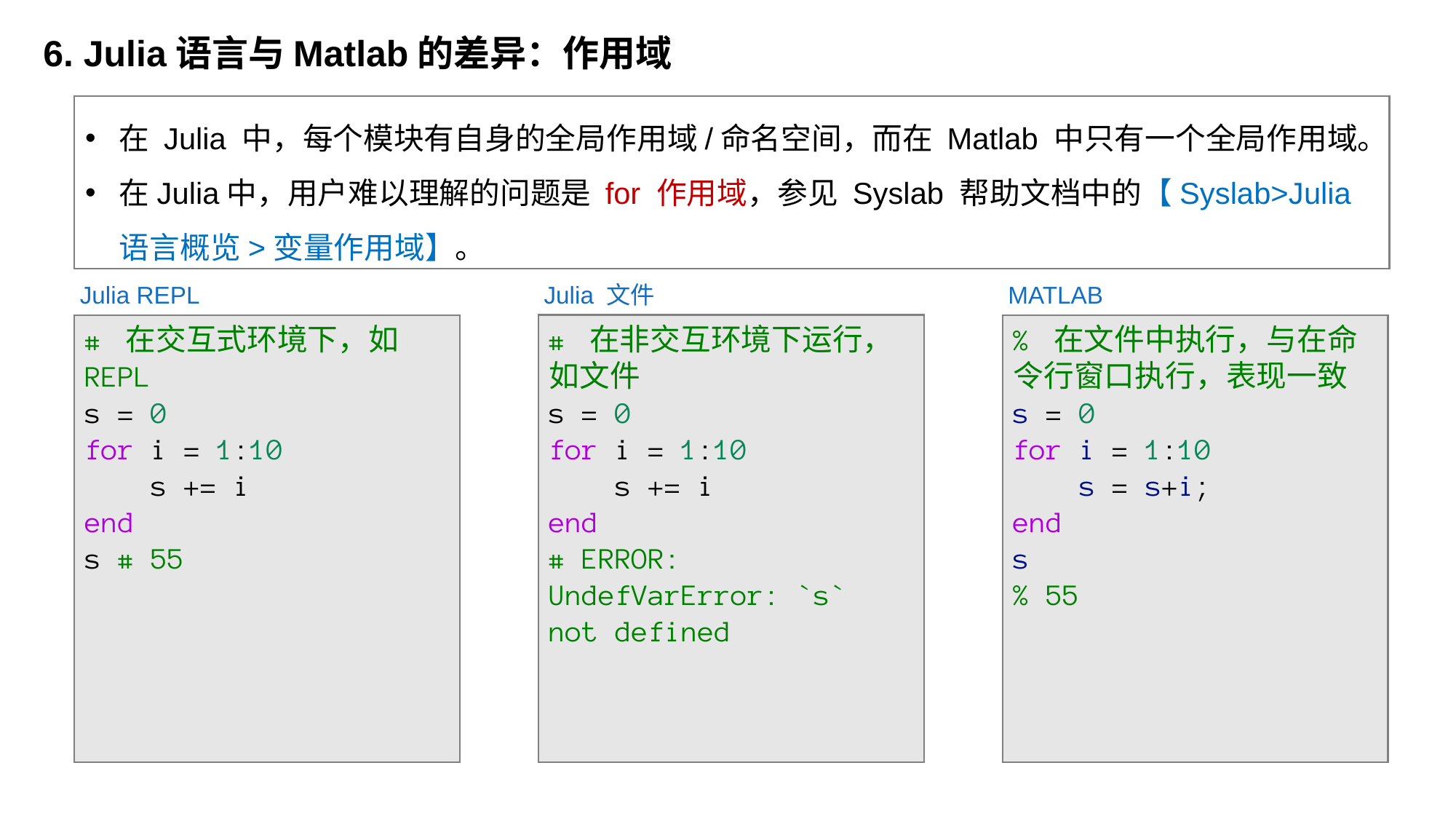

6. Julia语言与Matlab的差异：作用域
在 Julia 中，每个模块有自身的全局作用域/命名空间，而在 Matlab 中只有一个全局作用域。
在Julia中，用户难以理解的问题是 for 作用域，参见 Syslab 帮助文档中的【Syslab>Julia语言概览>变量作用域】。
Julia REPL
Julia 文件
MATLAB
# 在非交互环境下运行，如文件
s = 0
for i = 1:10
    s += i
end
# ERROR: UndefVarError: `s` not defined
# 在交互式环境下，如REPL
s = 0
for i = 1:10
    s += i
end
s # 55
% 在文件中执行，与在命令行窗口执行，表现一致
s = 0
for i = 1:10
    s = s+i;
end
s
% 55